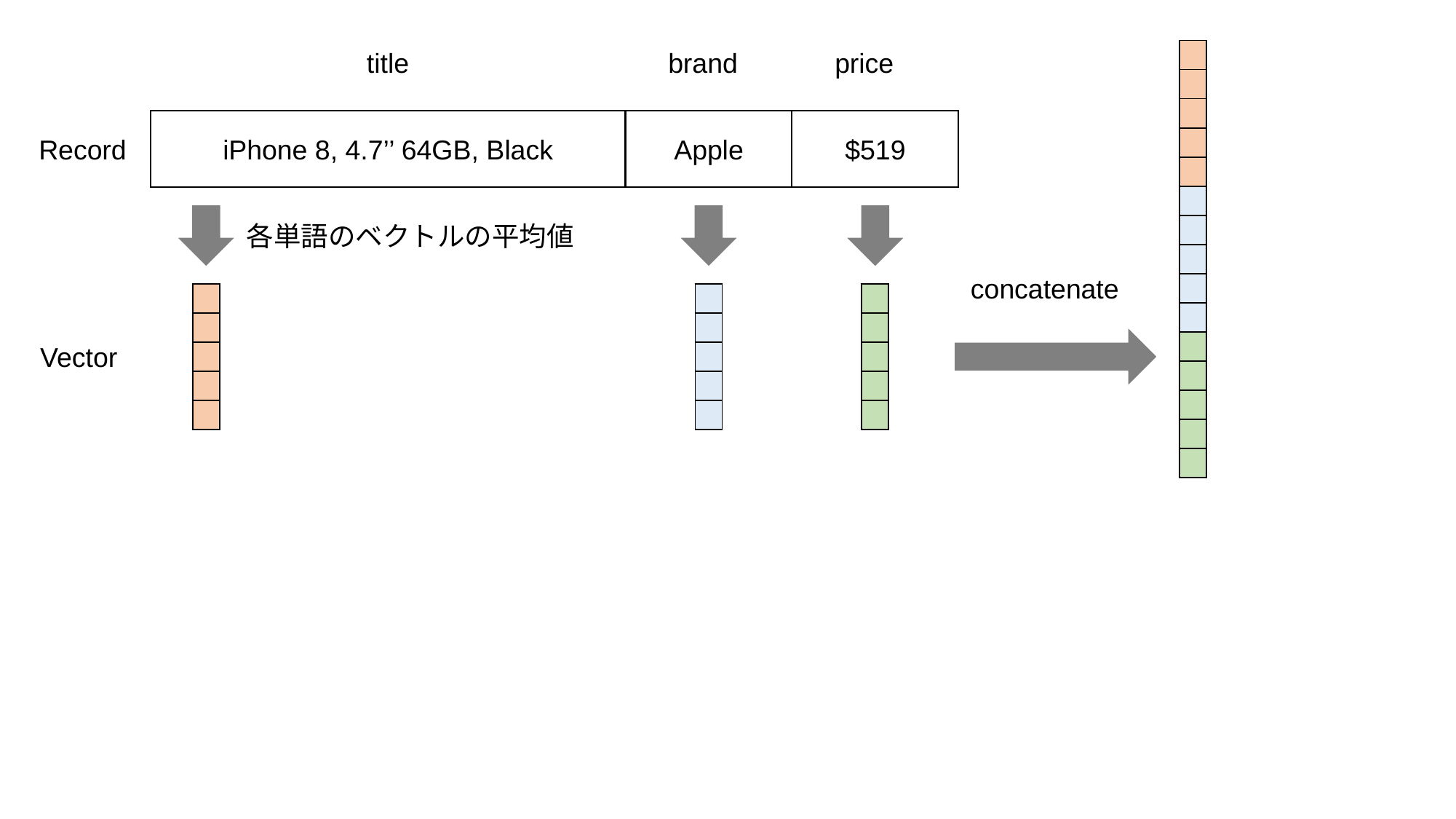

title
brand
price
|  |
| --- |
|  |
|  |
|  |
|  |
|  |
|  |
|  |
|  |
|  |
|  |
|  |
|  |
|  |
|  |
iPhone 8, 4.7’’ 64GB, Black
Apple
$519
Record

各単語のベクトルの平均値

concatenate
|  |
| --- |
|  |
|  |
|  |
|  |
|  |
| --- |
|  |
|  |
|  |
|  |
|  |
| --- |
|  |
|  |
|  |
|  |
Vector